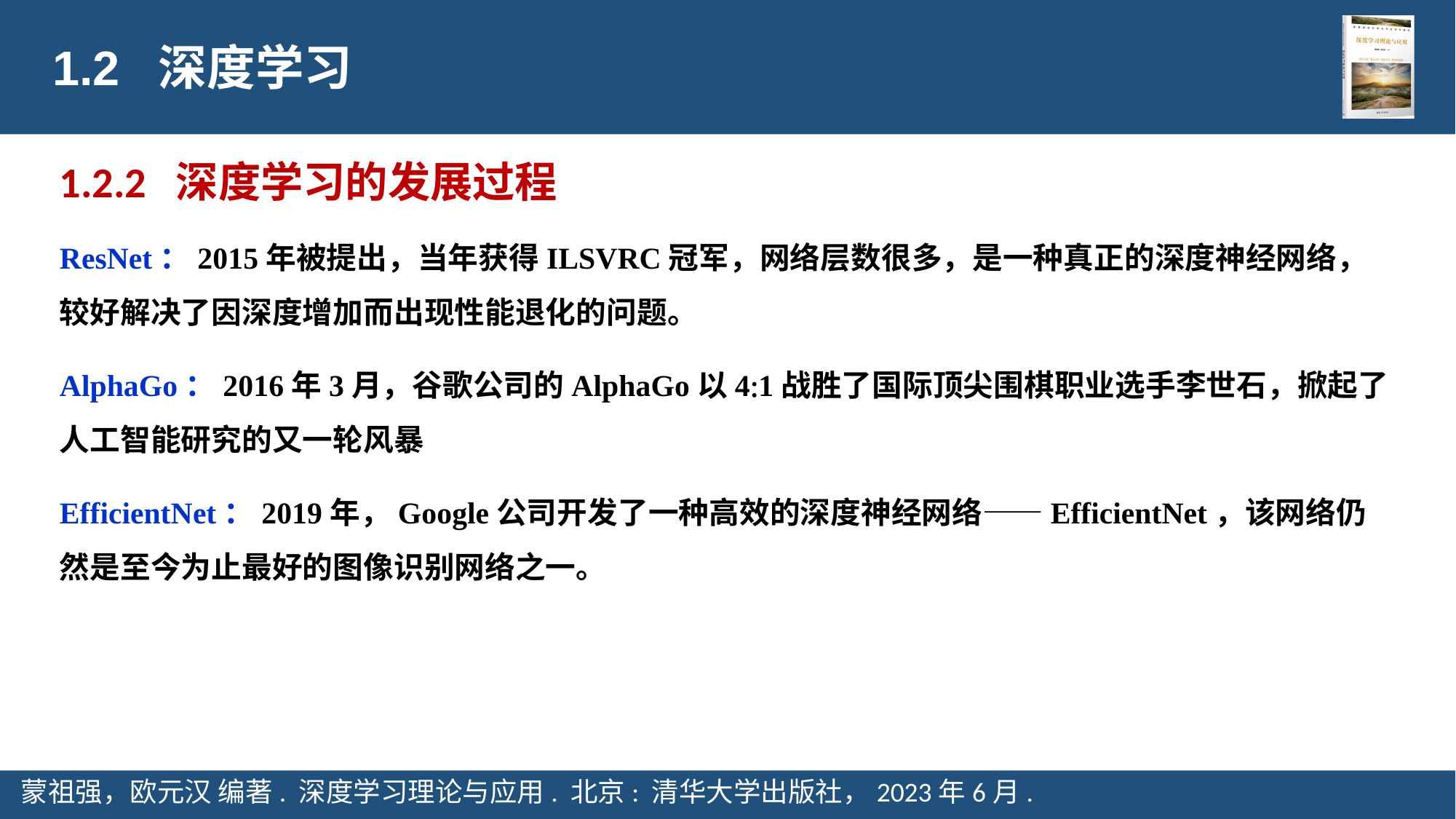

1.2  深度学习

1.2.2  深度学习的发展过程

ResNet：2015年被提出，当年获得ILSVRC冠军，网络层数很多，是一种真正的深度神经网络，较好解决了因深度增加而出现性能退化的问题。
AlphaGo：2016年3月，谷歌公司的AlphaGo以4:1战胜了国际顶尖围棋职业选手李世石，掀起了人工智能研究的又一轮风暴
EfficientNet：2019年，Google公司开发了一种高效的深度神经网络——EfficientNet，该网络仍然是至今为止最好的图像识别网络之一。